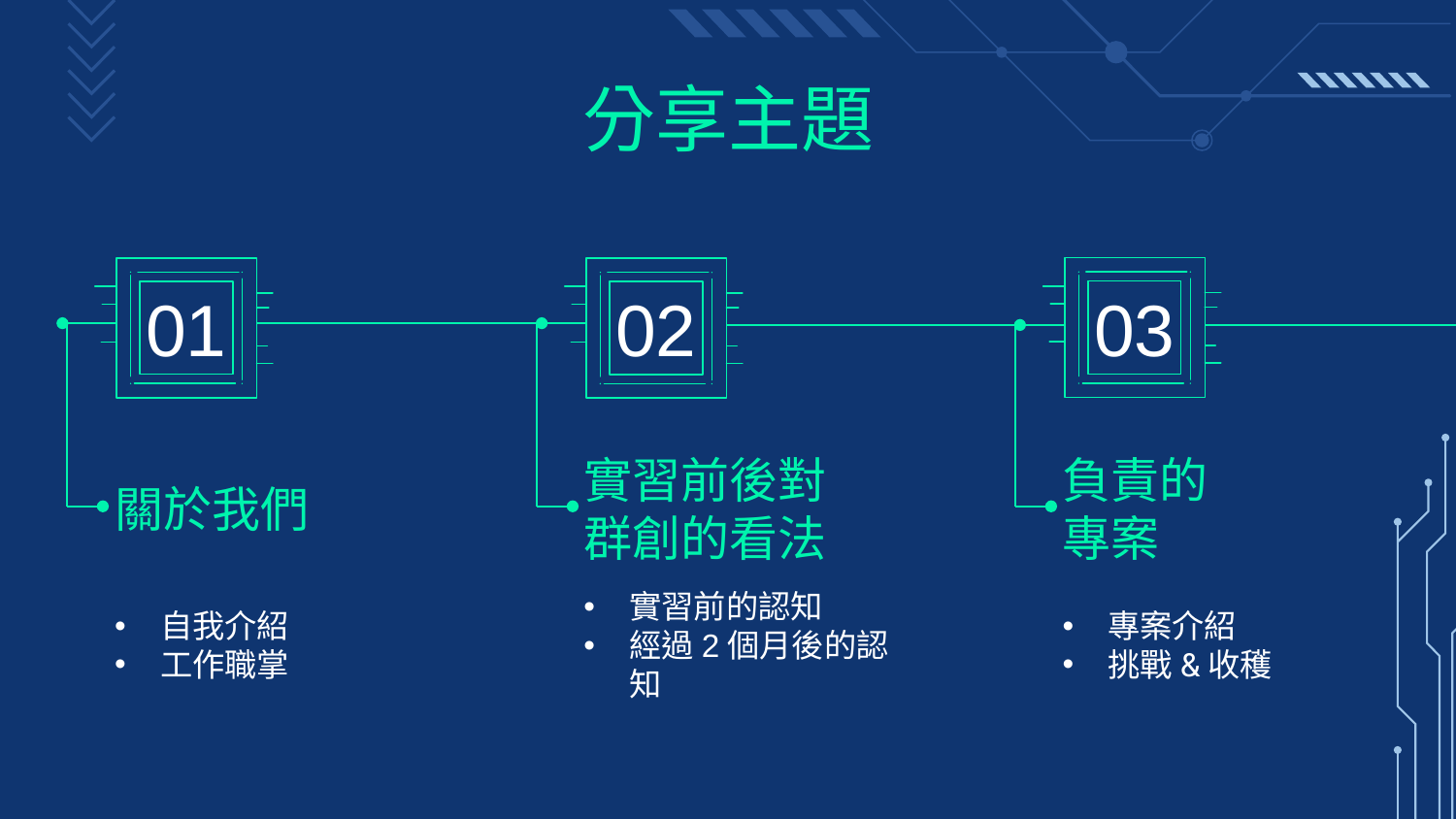

# 分享主題
01
02
03
關於我們
實習前後對群創的看法
負責的專案
實習前的認知
經過2個月後的認知
專案介紹
挑戰&收穫
自我介紹
工作職掌